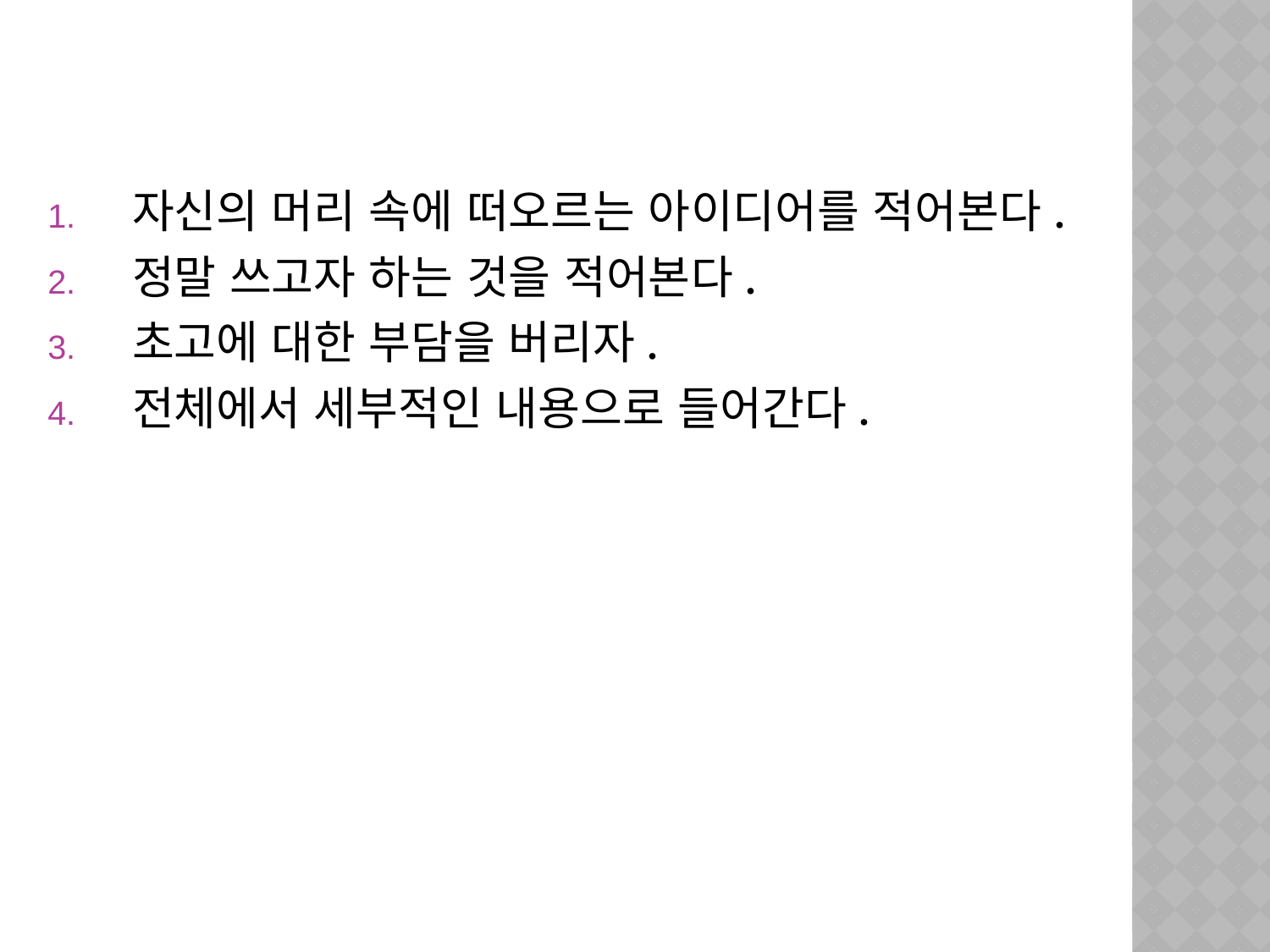

#
자신의 머리 속에 떠오르는 아이디어를 적어본다.
정말 쓰고자 하는 것을 적어본다.
초고에 대한 부담을 버리자.
전체에서 세부적인 내용으로 들어간다.